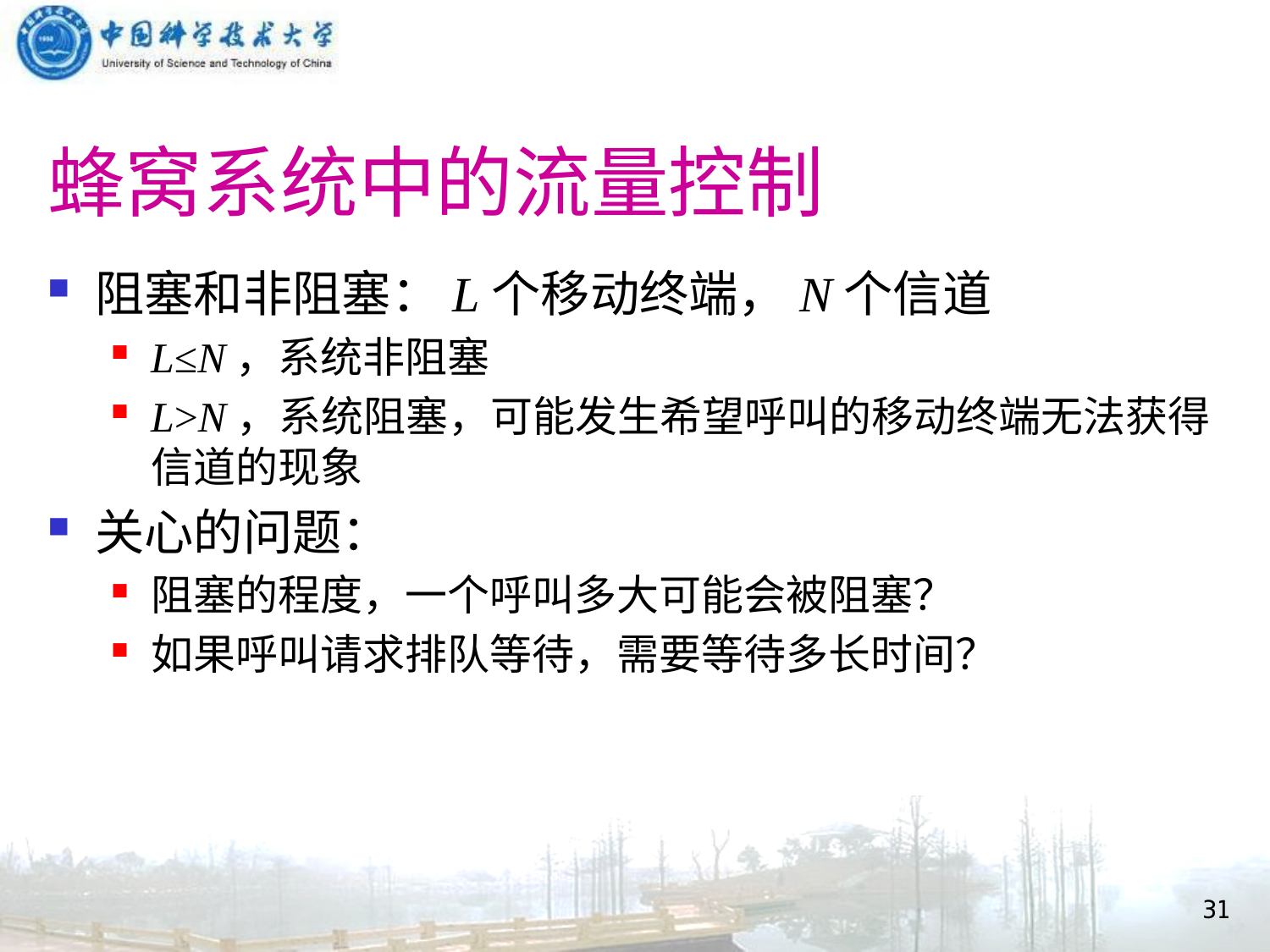

# 蜂窝系统中的流量控制
阻塞和非阻塞：L个移动终端，N个信道
L≤N，系统非阻塞
L>N，系统阻塞，可能发生希望呼叫的移动终端无法获得信道的现象
关心的问题：
阻塞的程度，一个呼叫多大可能会被阻塞？
如果呼叫请求排队等待，需要等待多长时间？
31